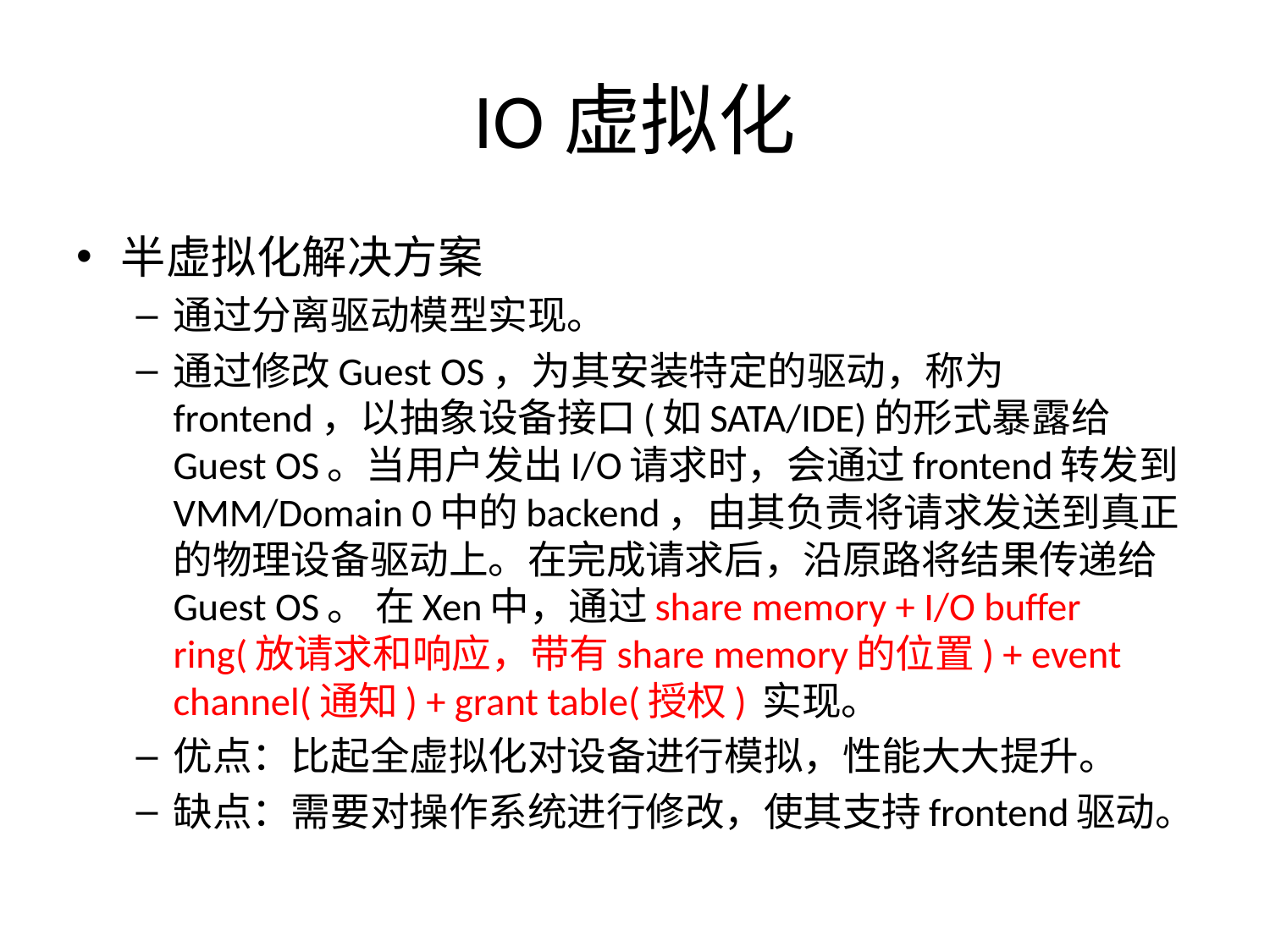

# IO虚拟化
半虚拟化解决方案
通过分离驱动模型实现。
通过修改Guest OS，为其安装特定的驱动，称为frontend，以抽象设备接口(如SATA/IDE)的形式暴露给Guest OS。当用户发出I/O请求时，会通过frontend转发到VMM/Domain 0中的backend，由其负责将请求发送到真正的物理设备驱动上。在完成请求后，沿原路将结果传递给Guest OS。 在Xen中，通过share memory + I/O buffer ring(放请求和响应，带有share memory的位置) + event channel(通知) + grant table(授权) 实现。
优点：比起全虚拟化对设备进行模拟，性能大大提升。
缺点：需要对操作系统进行修改，使其支持frontend驱动。